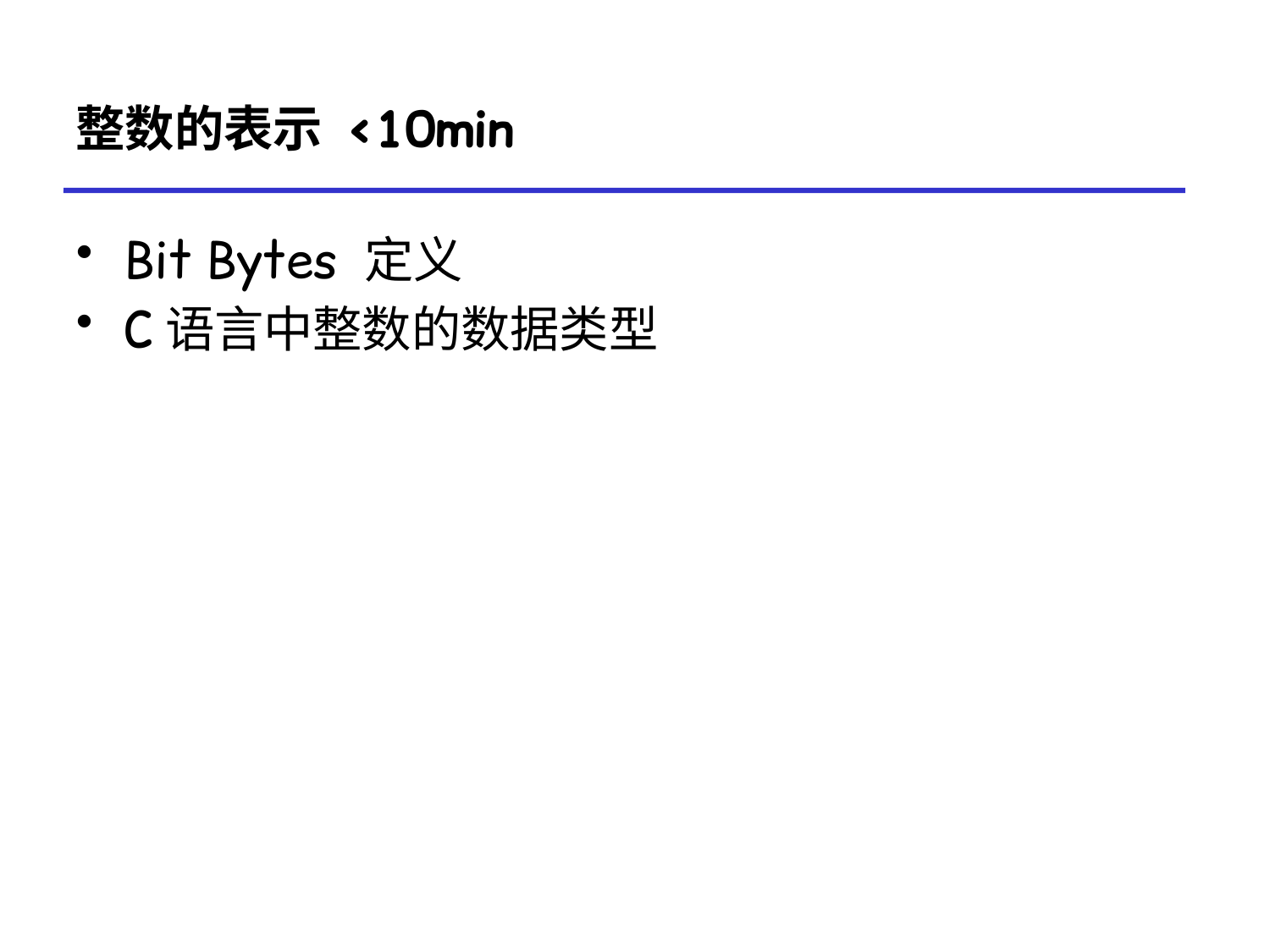

# 整数的表示 <10min
Bit Bytes 定义
C语言中整数的数据类型